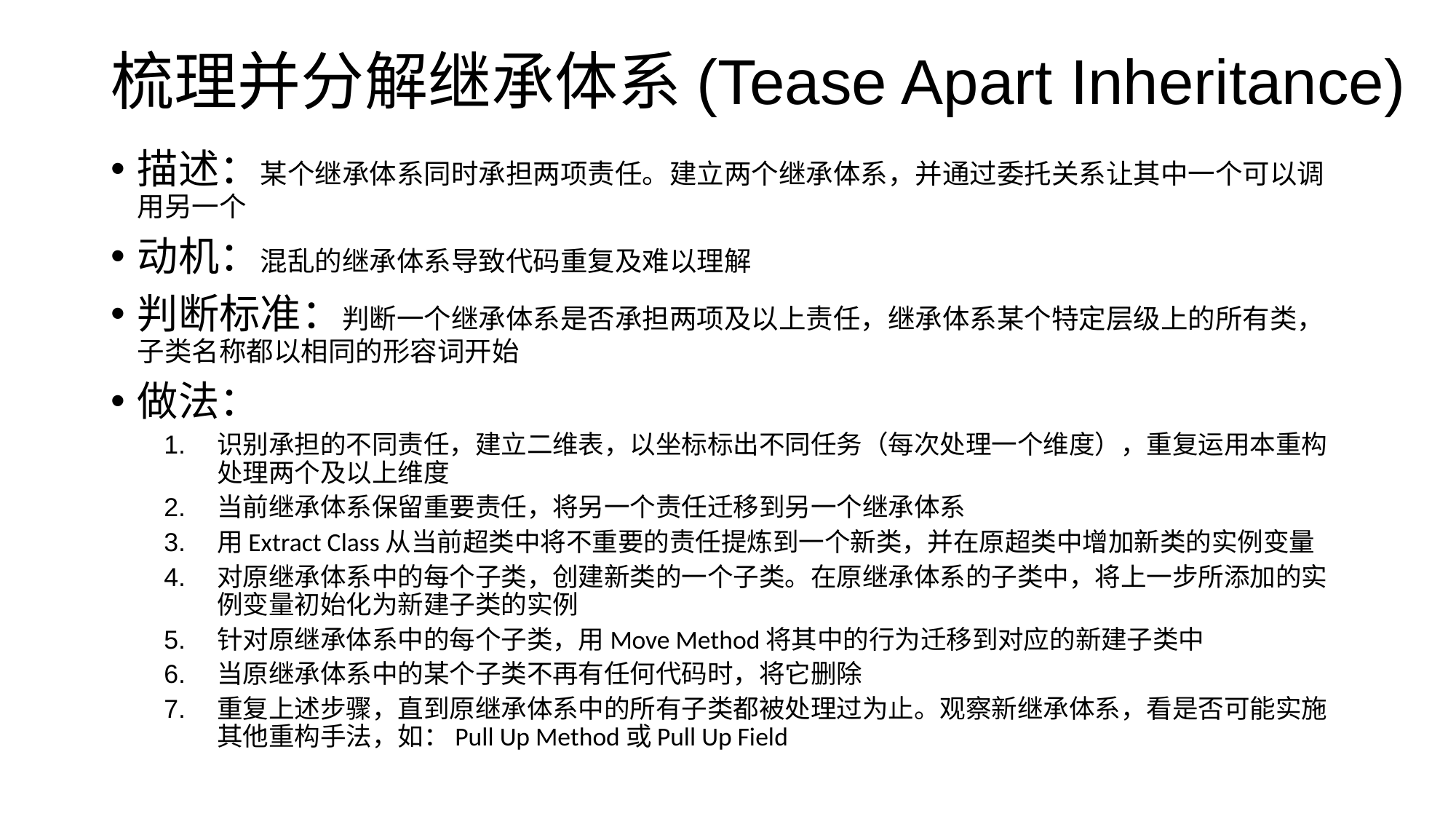

# 梳理并分解继承体系(Tease Apart Inheritance)
描述：某个继承体系同时承担两项责任。建立两个继承体系，并通过委托关系让其中一个可以调用另一个
动机：混乱的继承体系导致代码重复及难以理解
判断标准：判断一个继承体系是否承担两项及以上责任，继承体系某个特定层级上的所有类，子类名称都以相同的形容词开始
做法：
识别承担的不同责任，建立二维表，以坐标标出不同任务（每次处理一个维度），重复运用本重构处理两个及以上维度
当前继承体系保留重要责任，将另一个责任迁移到另一个继承体系
用Extract Class从当前超类中将不重要的责任提炼到一个新类，并在原超类中增加新类的实例变量
对原继承体系中的每个子类，创建新类的一个子类。在原继承体系的子类中，将上一步所添加的实例变量初始化为新建子类的实例
针对原继承体系中的每个子类，用Move Method将其中的行为迁移到对应的新建子类中
当原继承体系中的某个子类不再有任何代码时，将它删除
重复上述步骤，直到原继承体系中的所有子类都被处理过为止。观察新继承体系，看是否可能实施其他重构手法，如：Pull Up Method或Pull Up Field